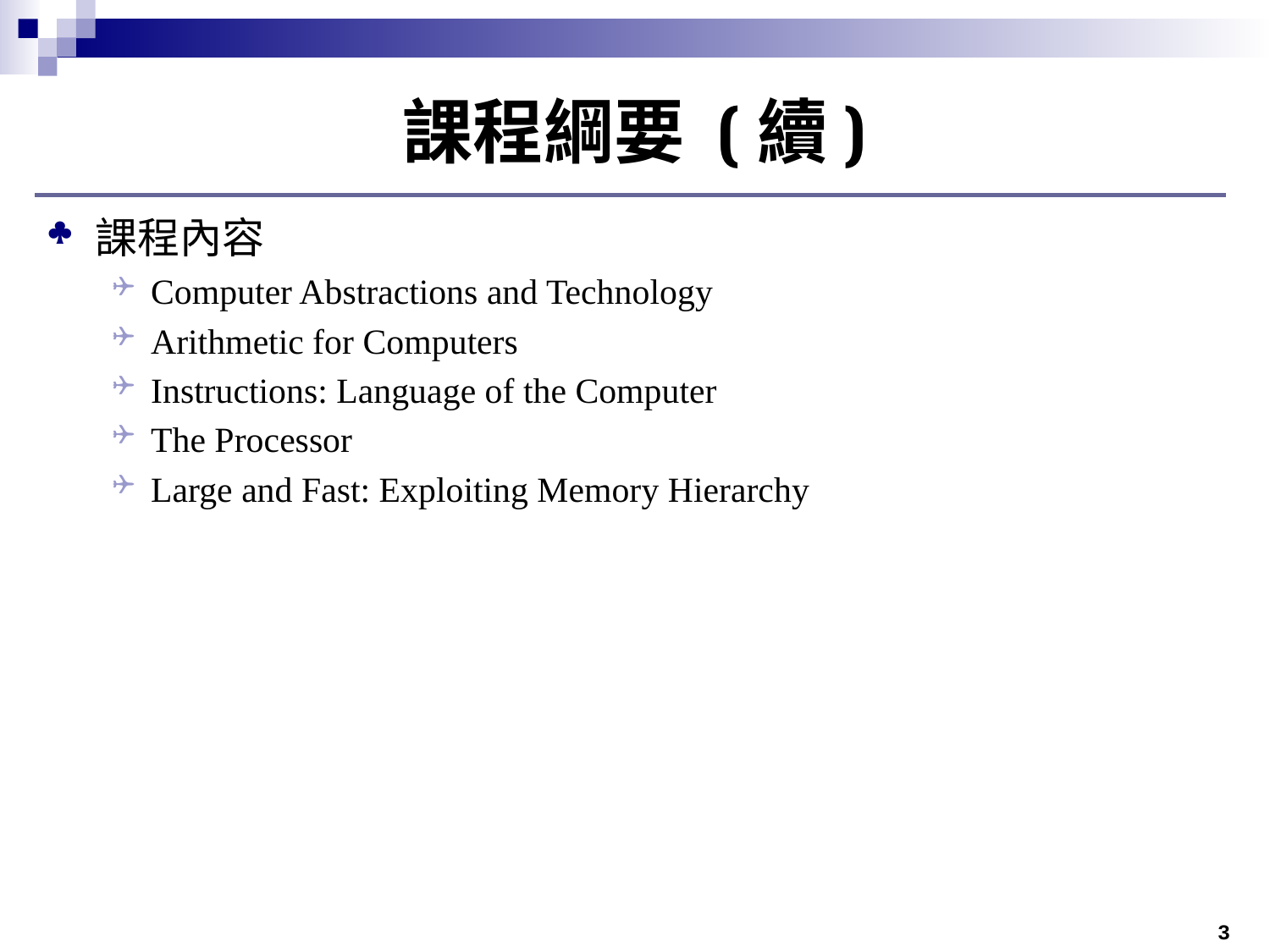

# 課程綱要 (續)
課程內容
Computer Abstractions and Technology
Arithmetic for Computers
Instructions: Language of the Computer
The Processor
Large and Fast: Exploiting Memory Hierarchy
3